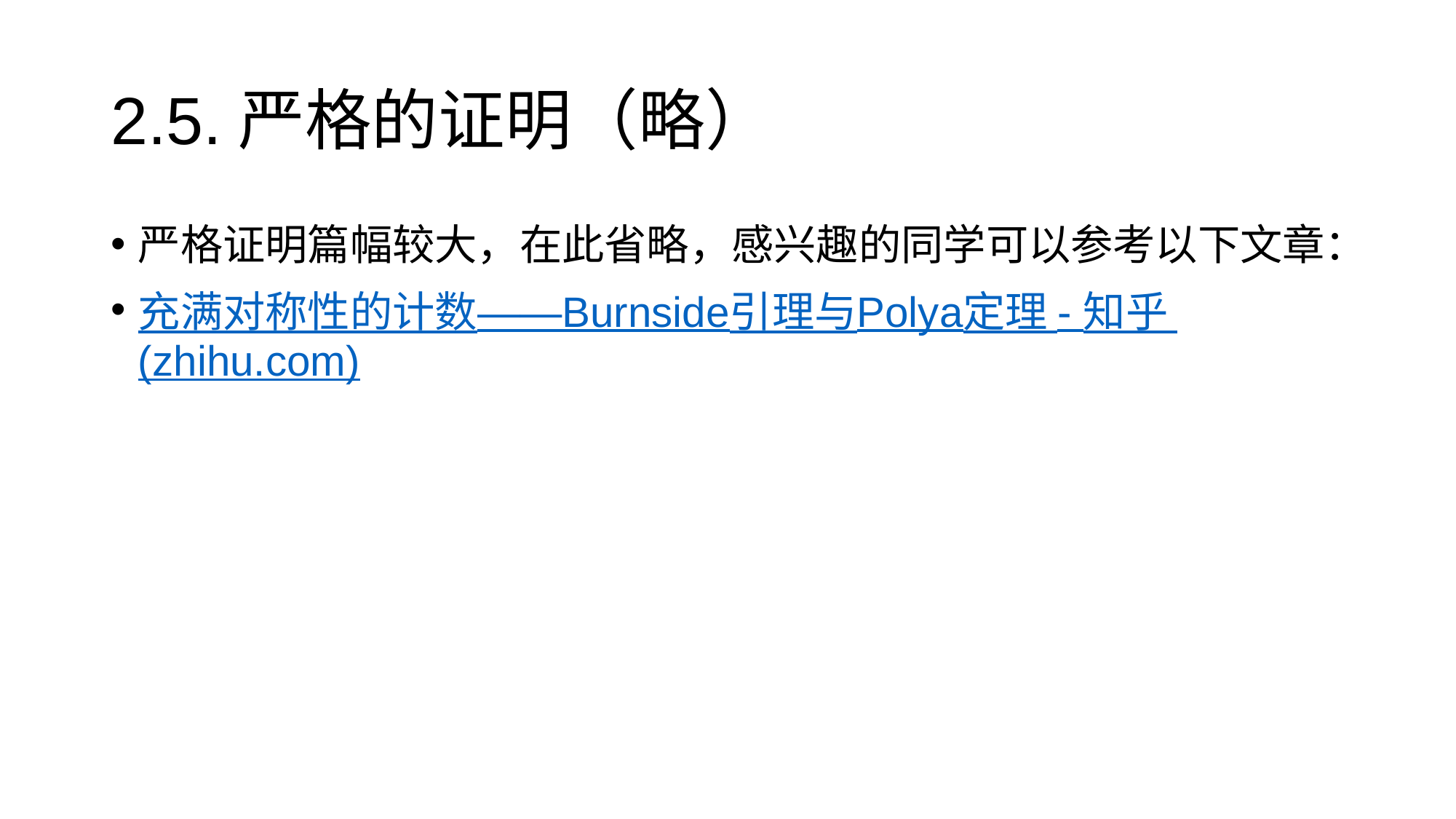

# 2.5.严格的证明（略）
严格证明篇幅较大，在此省略，感兴趣的同学可以参考以下文章：
充满对称性的计数——Burnside引理与Polya定理 - 知乎 (zhihu.com)